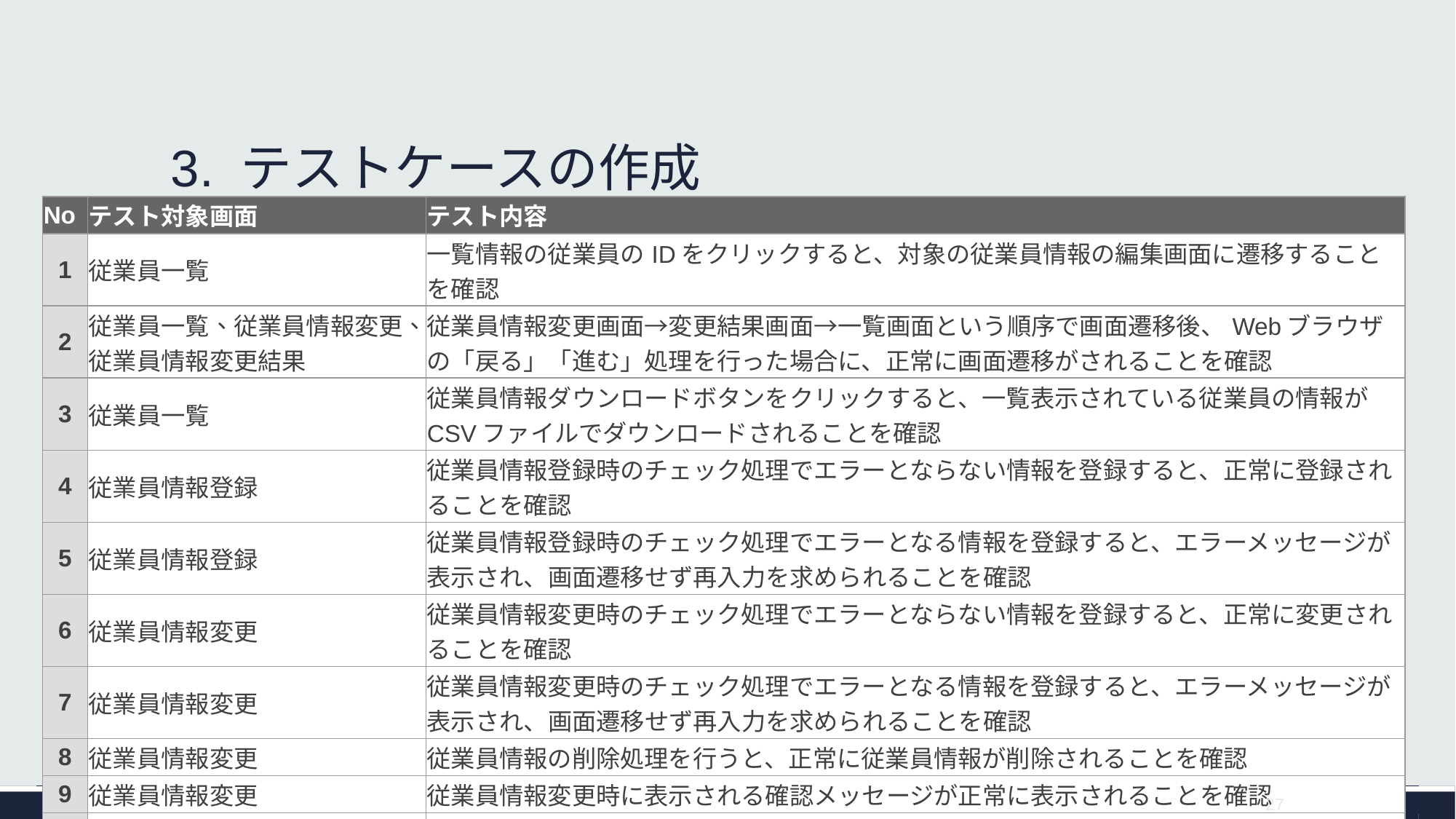

# 3. テストケースの作成
| No | テスト対象画面 | テスト内容 |
| --- | --- | --- |
| 1 | 従業員一覧 | 一覧情報の従業員のIDをクリックすると、対象の従業員情報の編集画面に遷移することを確認 |
| 2 | 従業員一覧、従業員情報変更、従業員情報変更結果 | 従業員情報変更画面→変更結果画面→一覧画面という順序で画面遷移後、Webブラウザの「戻る」「進む」処理を行った場合に、正常に画面遷移がされることを確認 |
| 3 | 従業員一覧 | 従業員情報ダウンロードボタンをクリックすると、一覧表示されている従業員の情報がCSVファイルでダウンロードされることを確認 |
| 4 | 従業員情報登録 | 従業員情報登録時のチェック処理でエラーとならない情報を登録すると、正常に登録されることを確認 |
| 5 | 従業員情報登録 | 従業員情報登録時のチェック処理でエラーとなる情報を登録すると、エラーメッセージが表示され、画面遷移せず再入力を求められることを確認 |
| 6 | 従業員情報変更 | 従業員情報変更時のチェック処理でエラーとならない情報を登録すると、正常に変更されることを確認 |
| 7 | 従業員情報変更 | 従業員情報変更時のチェック処理でエラーとなる情報を登録すると、エラーメッセージが表示され、画面遷移せず再入力を求められることを確認 |
| 8 | 従業員情報変更 | 従業員情報の削除処理を行うと、正常に従業員情報が削除されることを確認 |
| 9 | 従業員情報変更 | 従業員情報変更時に表示される確認メッセージが正常に表示されることを確認 |
| 10 | 従業員情報変更 | 従業員情報削除時に表示される確認メッセージが正常に表示されることを確認 |
|  |  |  |
27